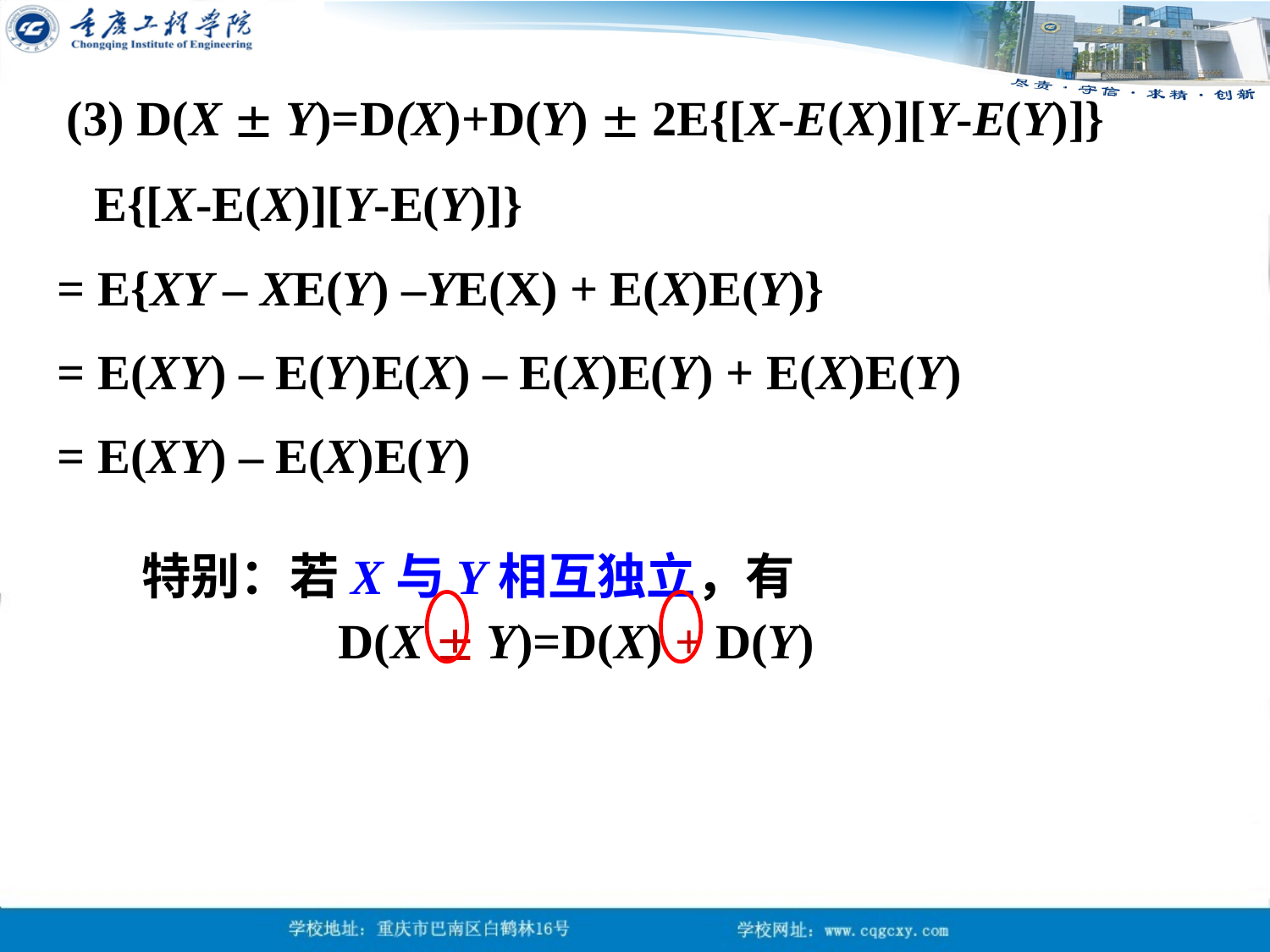

(3) D(X ± Y)=D(X)+D(Y) ± 2E{[X-E(X)][Y-E(Y)]}
   E{[X-E(X)][Y-E(Y)]}
= E{XY – XE(Y) –YE(X) + E(X)E(Y)}
= E(XY) – E(Y)E(X) – E(X)E(Y) + E(X)E(Y)
= E(XY) – E(X)E(Y)
特别：若X与Y相互独立，有
                D(X ± Y)=D(X) + D(Y)